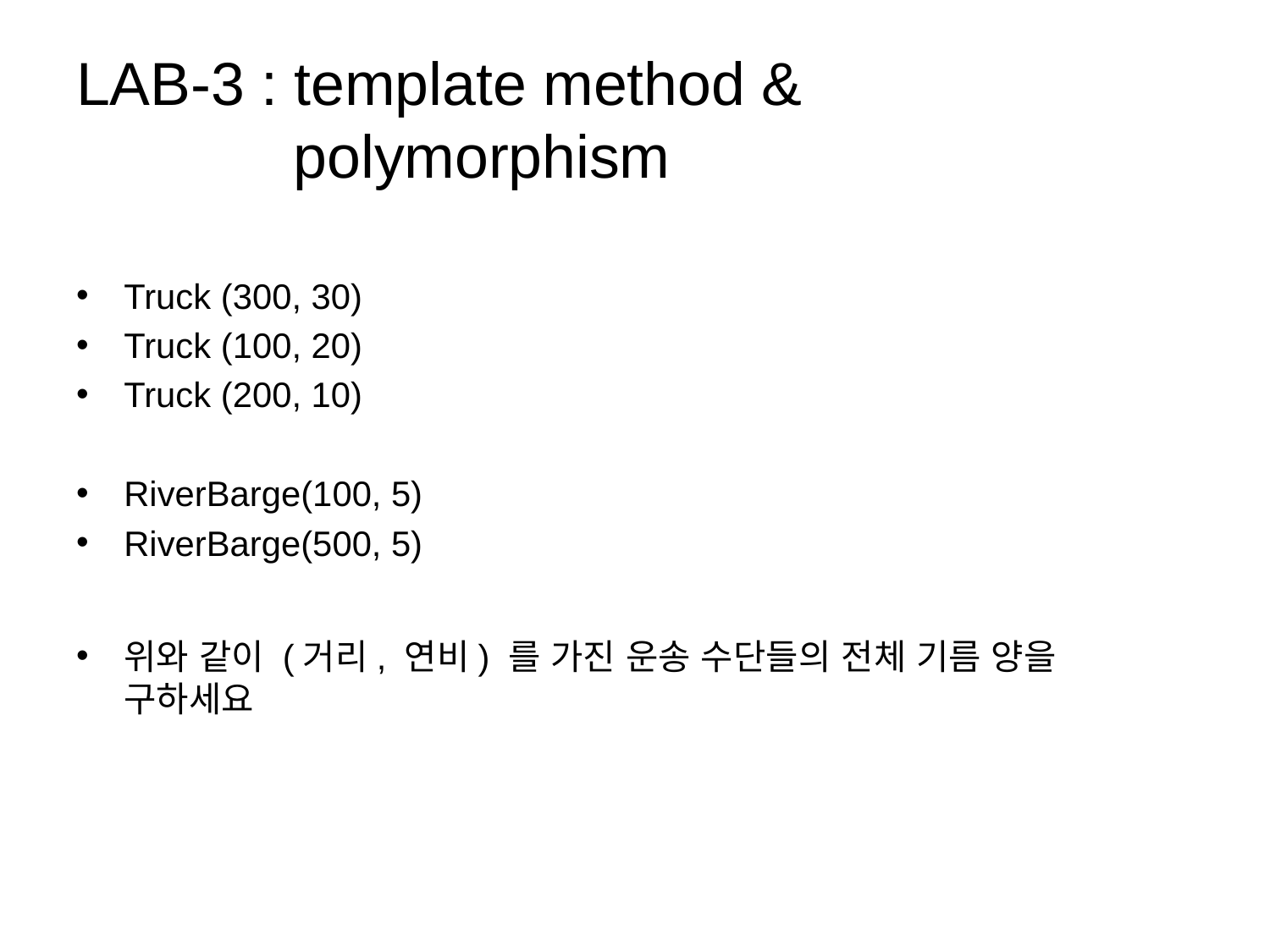

# LAB-3 : template method & polymorphism

Truck (300, 30)
Truck (100, 20)
Truck (200, 10)

RiverBarge(100, 5)
RiverBarge(500, 5)

위와 같이 (거리, 연비) 를 가진 운송 수단들의 전체 기름 양을 구하세요